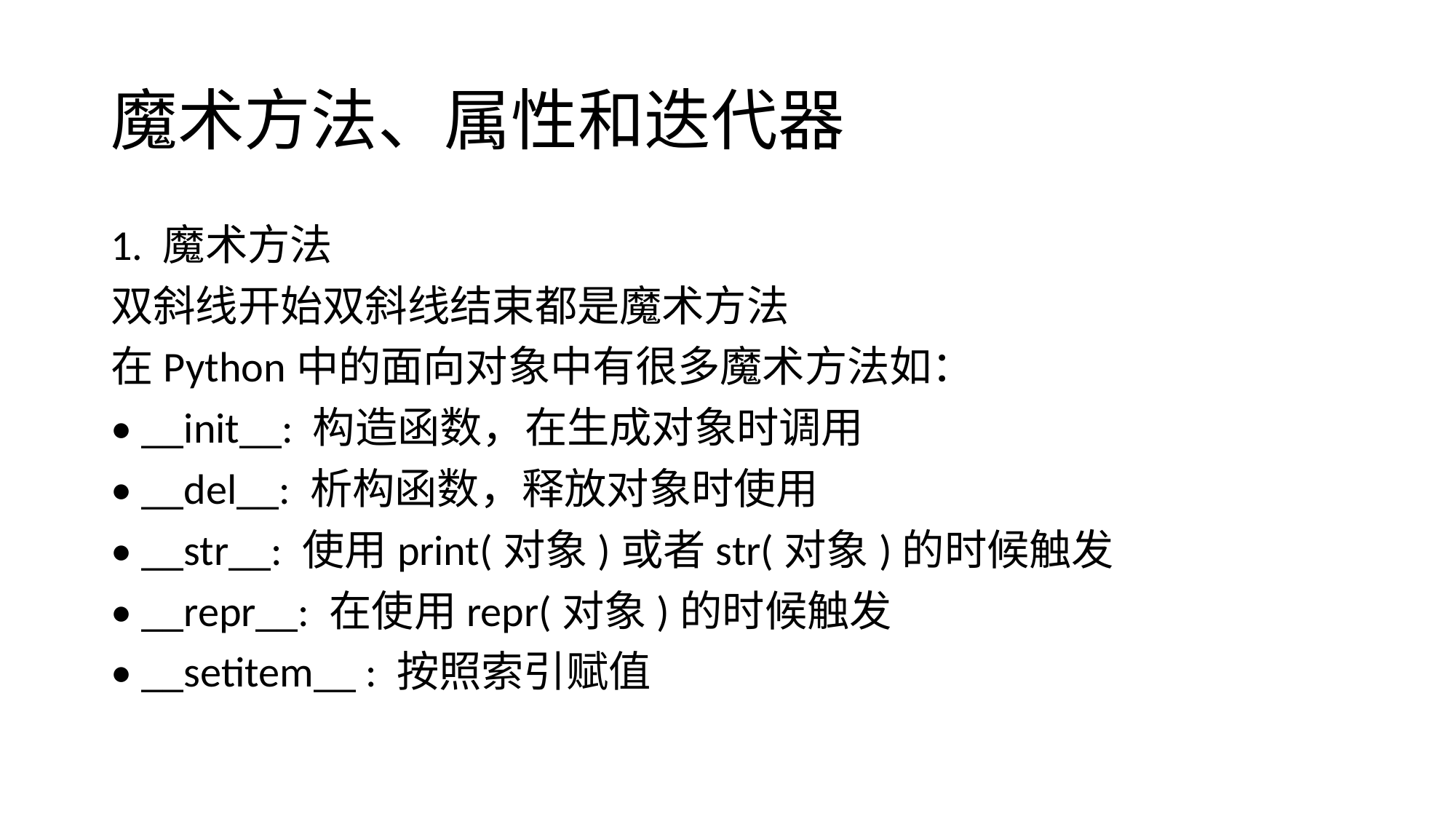

# 魔术方法、属性和迭代器
1. 魔术方法
双斜线开始双斜线结束都是魔术方法
在Python中的面向对象中有很多魔术方法如：
• __init__: 构造函数，在生成对象时调用
• __del__: 析构函数，释放对象时使用
• __str__: 使用print(对象)或者str(对象)的时候触发
• __repr__: 在使用repr(对象)的时候触发
• __setitem__ : 按照索引赋值